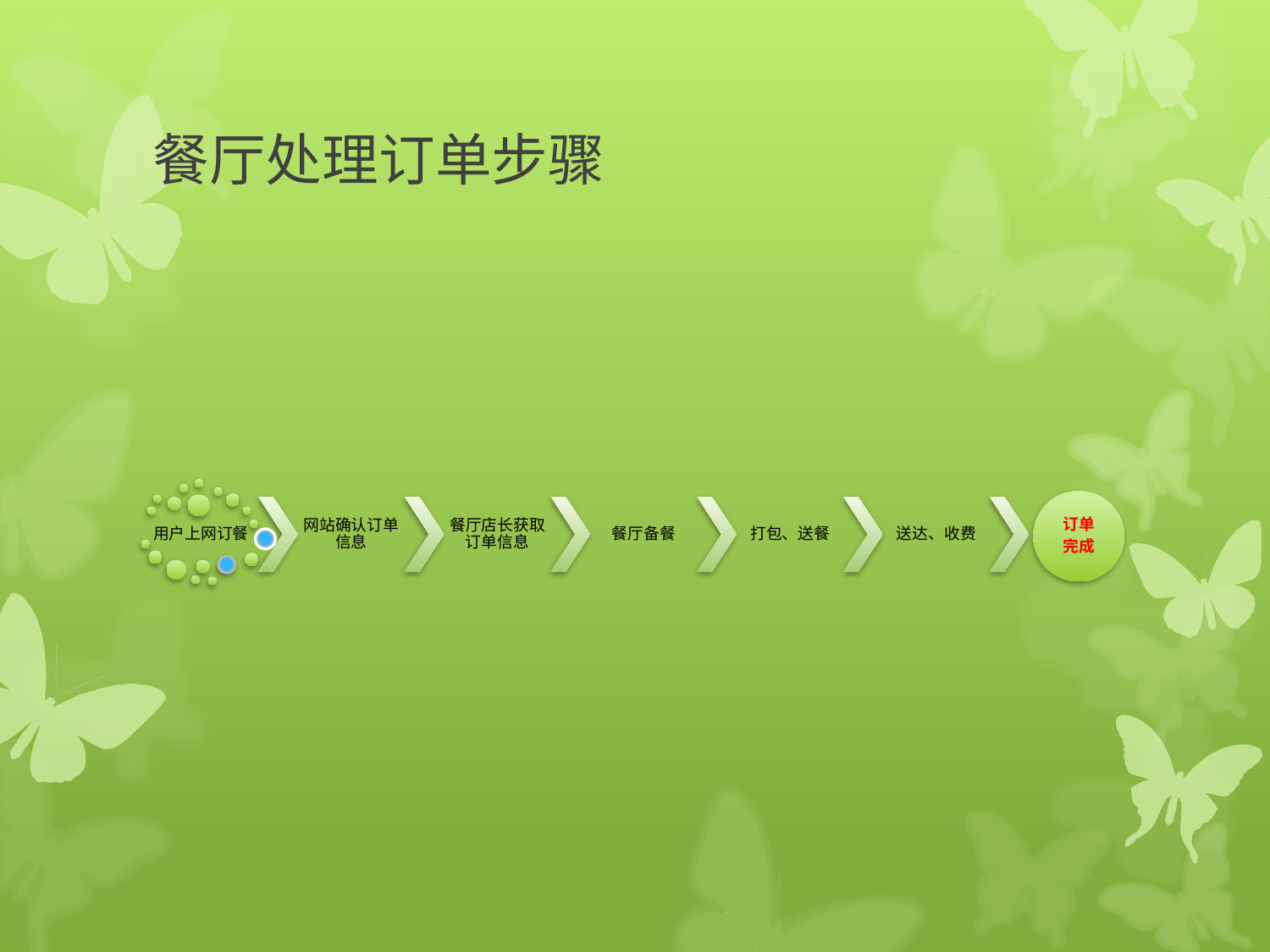

# 餐厅处理订单步骤
用户上网订餐
网站确认订单信息
餐厅店长获取订单信息
餐厅备餐
打包、送餐
送达、收费
订单
完成